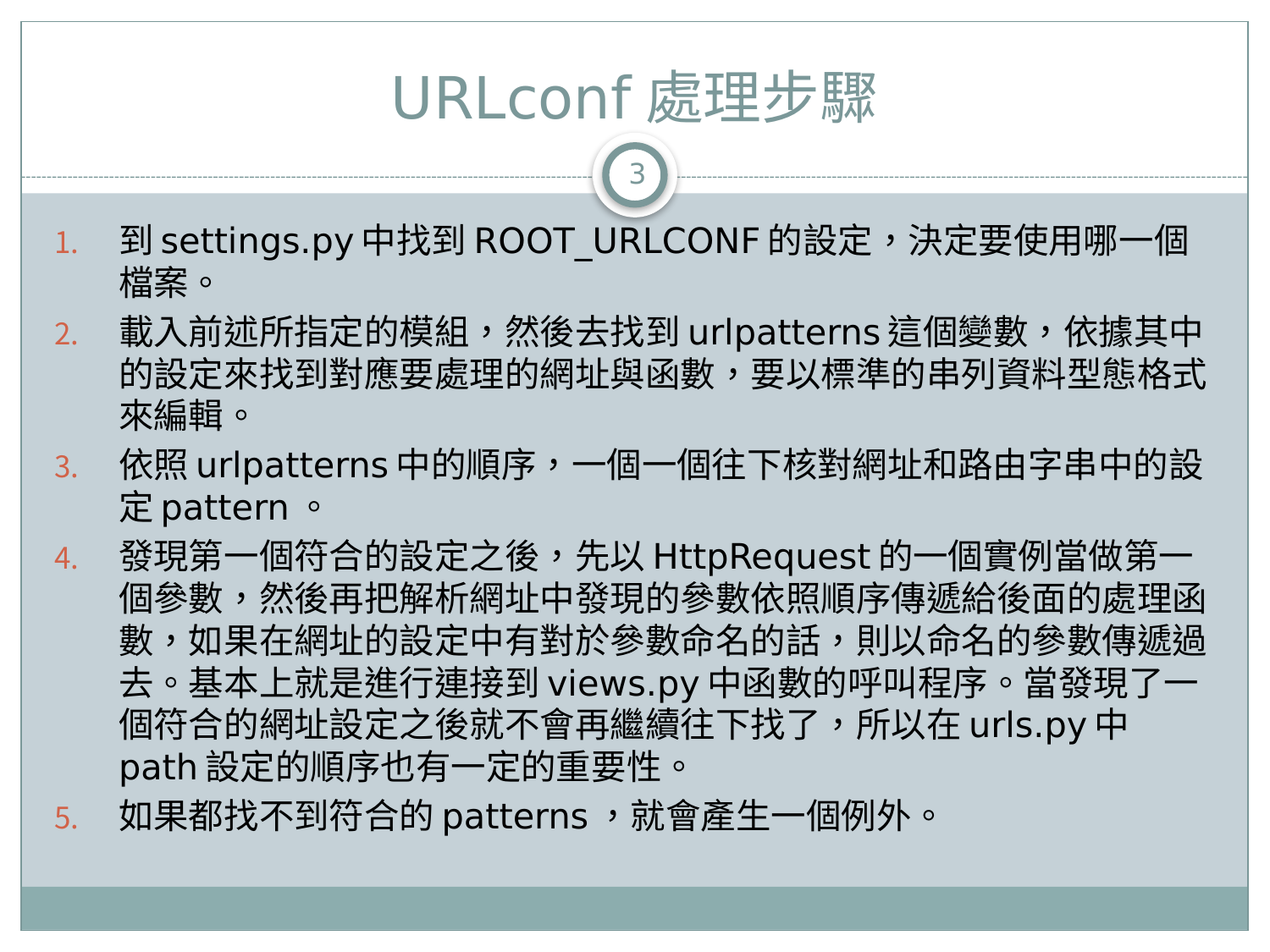

# URLconf處理步驟
3
到settings.py中找到ROOT_URLCONF的設定，決定要使用哪一個檔案。
載入前述所指定的模組，然後去找到urlpatterns這個變數，依據其中的設定來找到對應要處理的網址與函數，要以標準的串列資料型態格式來編輯。
依照urlpatterns中的順序，一個一個往下核對網址和路由字串中的設定pattern。
發現第一個符合的設定之後，先以HttpRequest的一個實例當做第一個參數，然後再把解析網址中發現的參數依照順序傳遞給後面的處理函數，如果在網址的設定中有對於參數命名的話，則以命名的參數傳遞過去。基本上就是進行連接到views.py中函數的呼叫程序。當發現了一個符合的網址設定之後就不會再繼續往下找了，所以在urls.py中path設定的順序也有一定的重要性。
如果都找不到符合的patterns，就會產生一個例外。